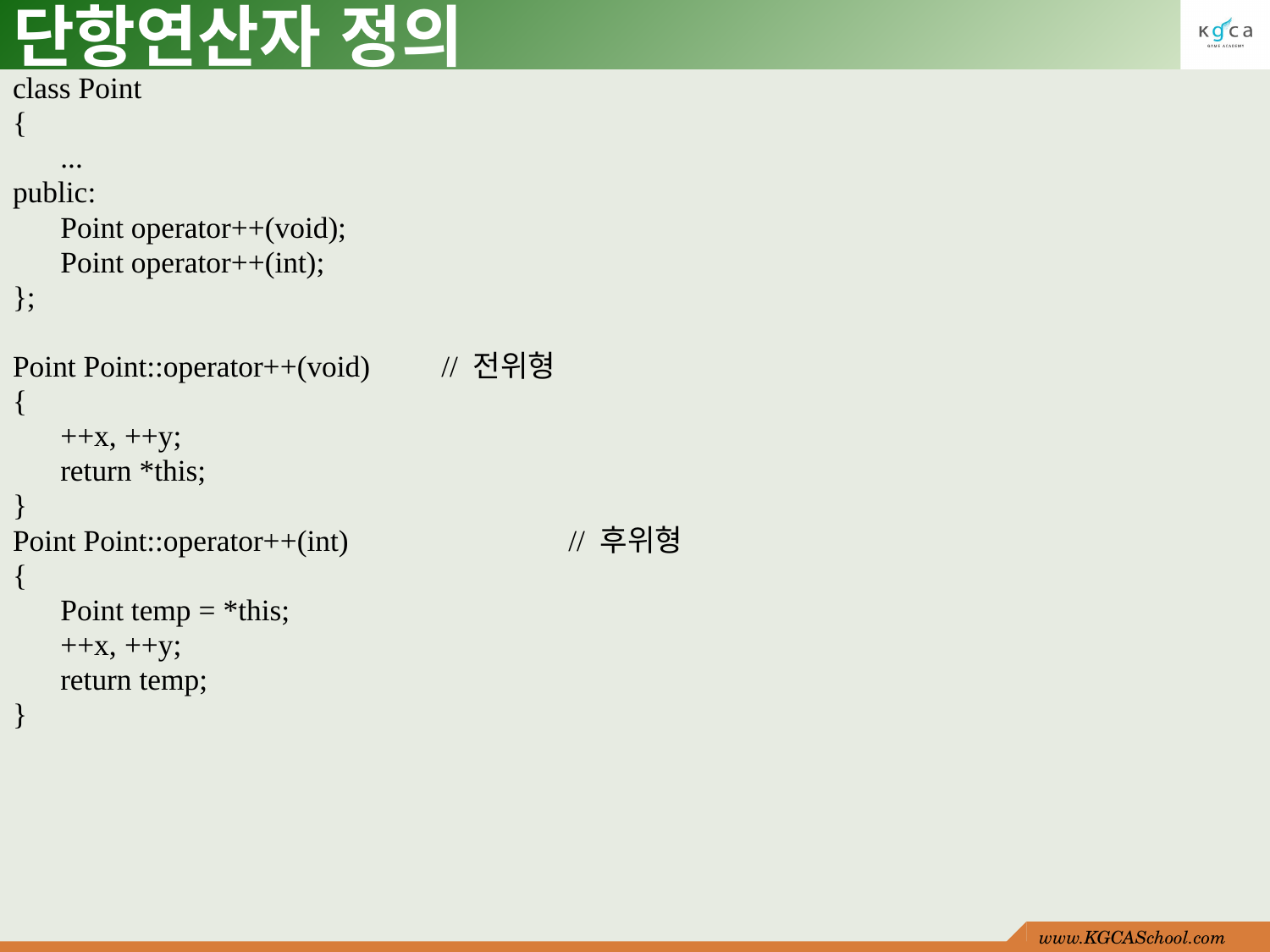

# 단항연산자 정의
class Point
{
	...
public:
	Point operator++(void);
	Point operator++(int);
};

Point Point::operator++(void)	// 전위형
{
	++x, ++y;
	return *this;
}
Point Point::operator++(int)		// 후위형
{
	Point temp = *this;
	++x, ++y;
	return temp;
}